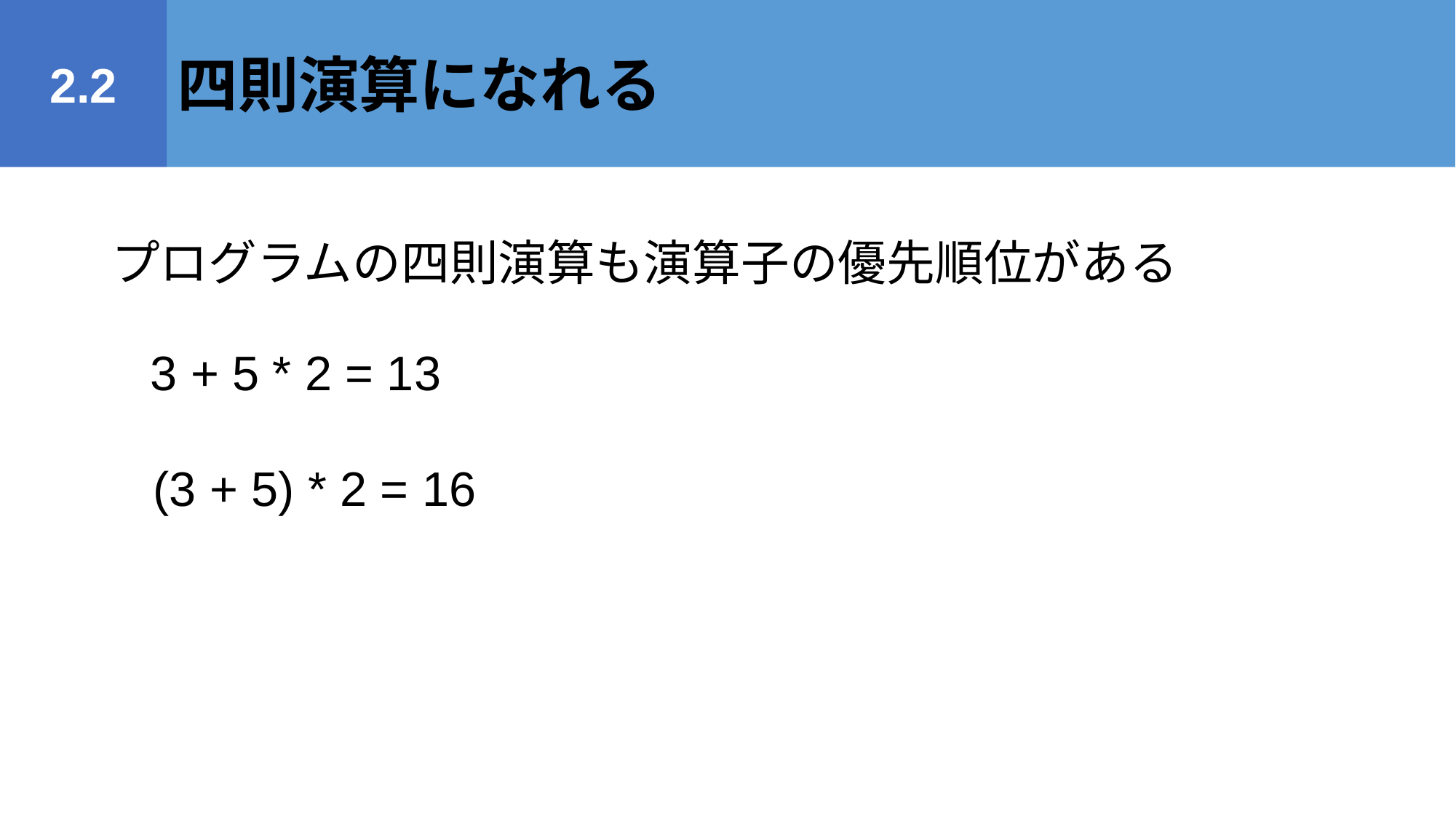

2.2
四則演算になれる
プログラムの四則演算も演算子の優先順位がある
3 + 5 * 2 = 13
(3 + 5) * 2 = 16